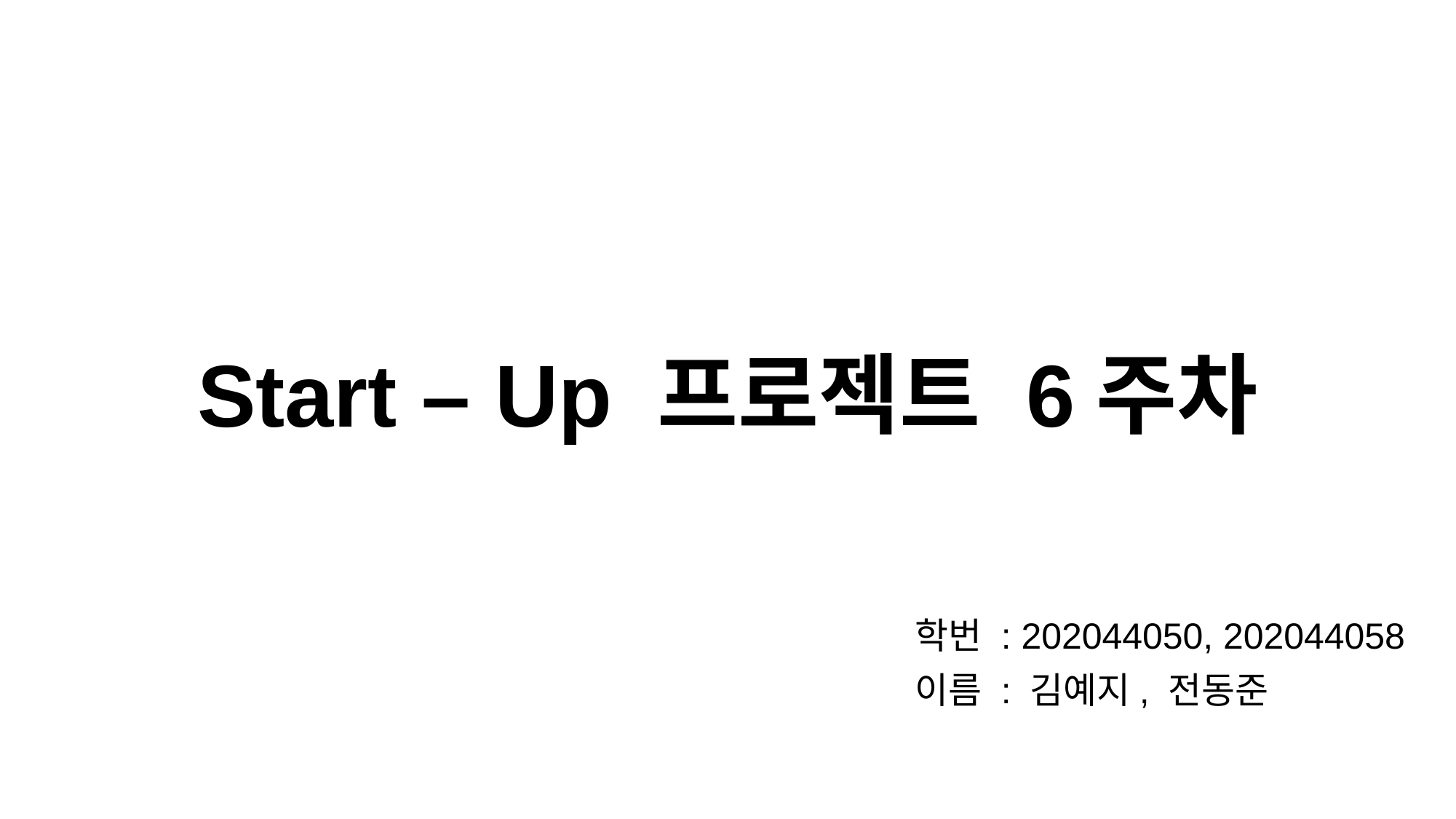

# Start – Up 프로젝트 6주차
학번 : 202044050, 202044058
이름 : 김예지, 전동준